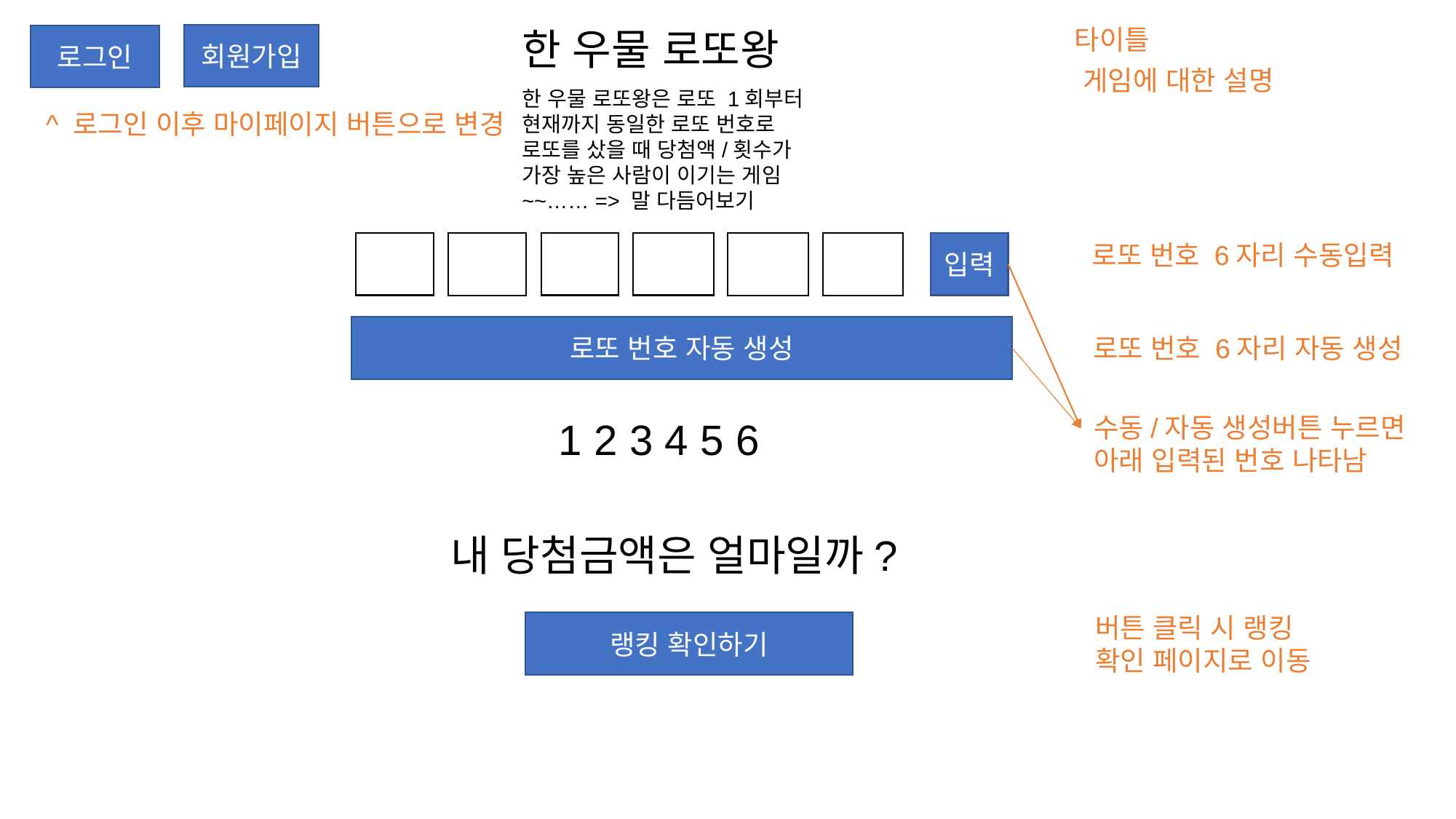

한 우물 로또왕
타이틀
회원가입
로그인
게임에 대한 설명
한 우물 로또왕은 로또 1회부터 현재까지 동일한 로또 번호로 로또를 샀을 때 당첨액/횟수가 가장 높은 사람이 이기는 게임~~…… => 말 다듬어보기
^ 로그인 이후 마이페이지 버튼으로 변경

입력
로또 번호 6자리 수동입력

로또 번호 자동 생성
로또 번호 6자리 자동 생성
수동/자동 생성버튼 누르면
아래 입력된 번호 나타남
1 2 3 4 5 6
내 당첨금액은 얼마일까?
버튼 클릭 시 랭킹
확인 페이지로 이동
랭킹 확인하기